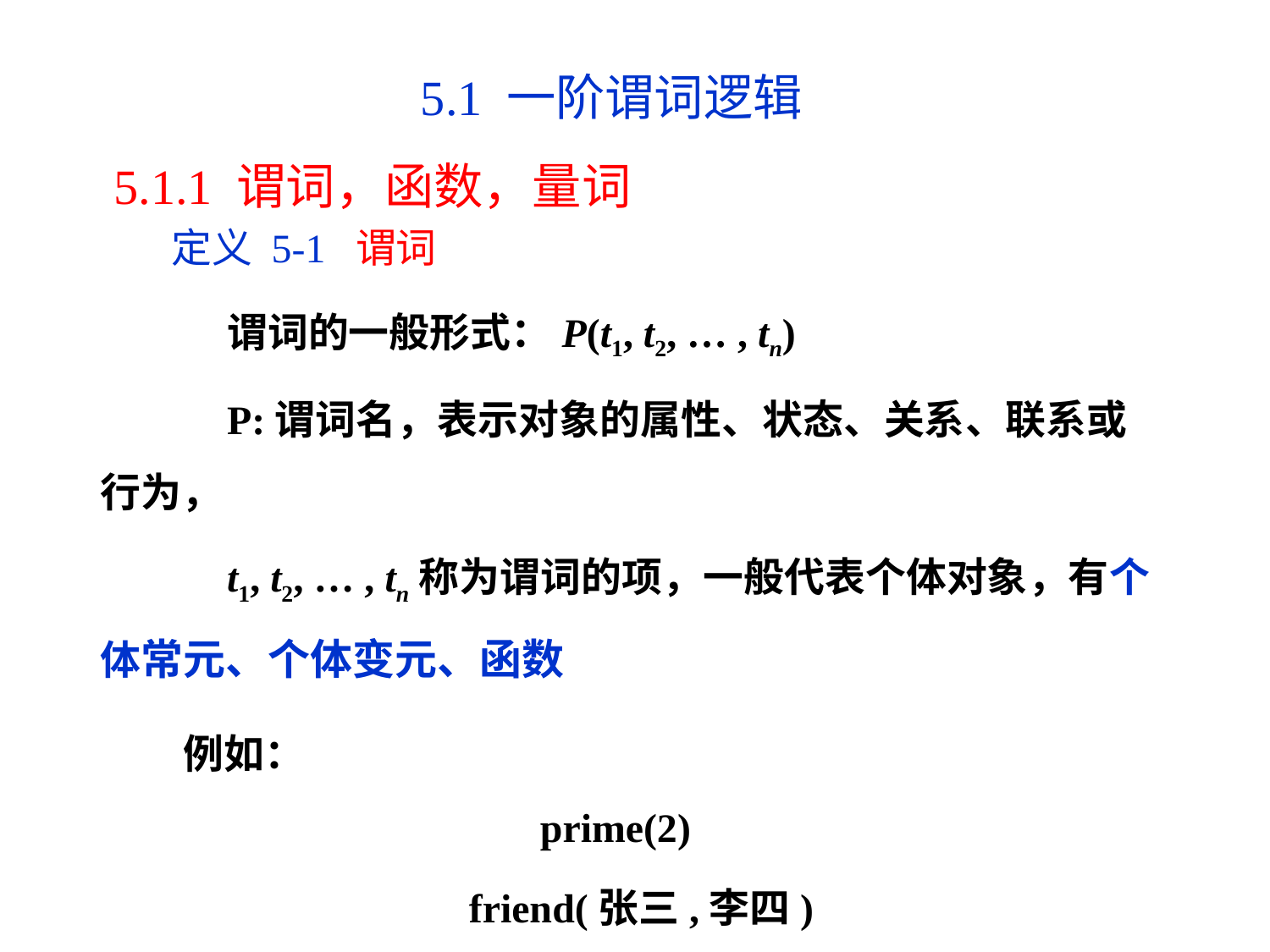

5.1 一阶谓词逻辑
     5.1.1 谓词，函数，量词
            定义 5-1  谓词
		谓词的一般形式：P(t1, t2, … , tn)
		P:谓词名，表示对象的属性、状态、关系、联系或行为，
		t1, t2, … , tn称为谓词的项，一般代表个体对象，有个体常元、个体变元、函数
             例如：
                                                prime(2)
                                         friend(张三,李四)